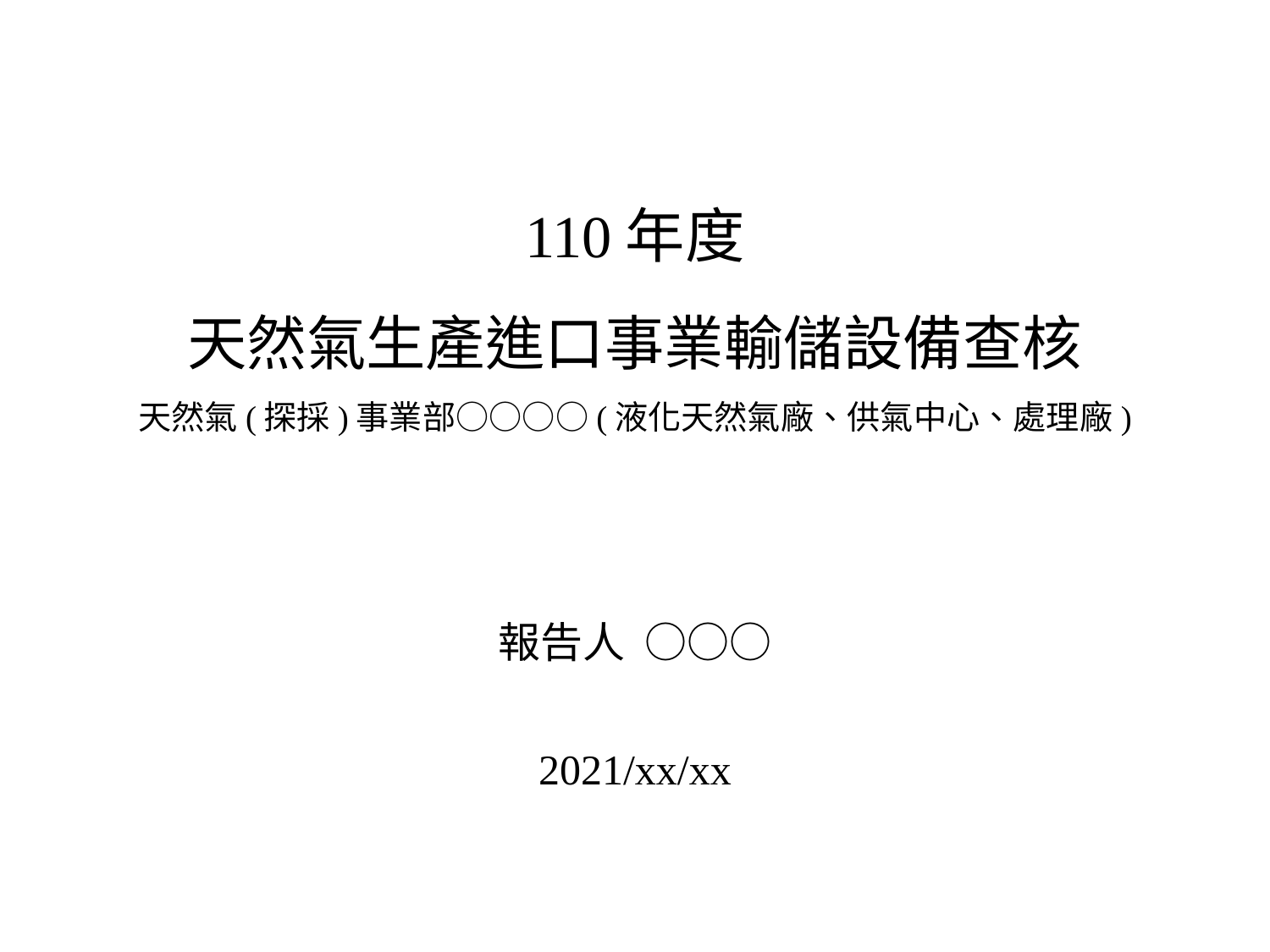

# 110年度 天然氣生產進口事業輸儲設備查核 天然氣(探採)事業部○○○○(液化天然氣廠、供氣中心、處理廠)
報告人  ○○○

2021/xx/xx